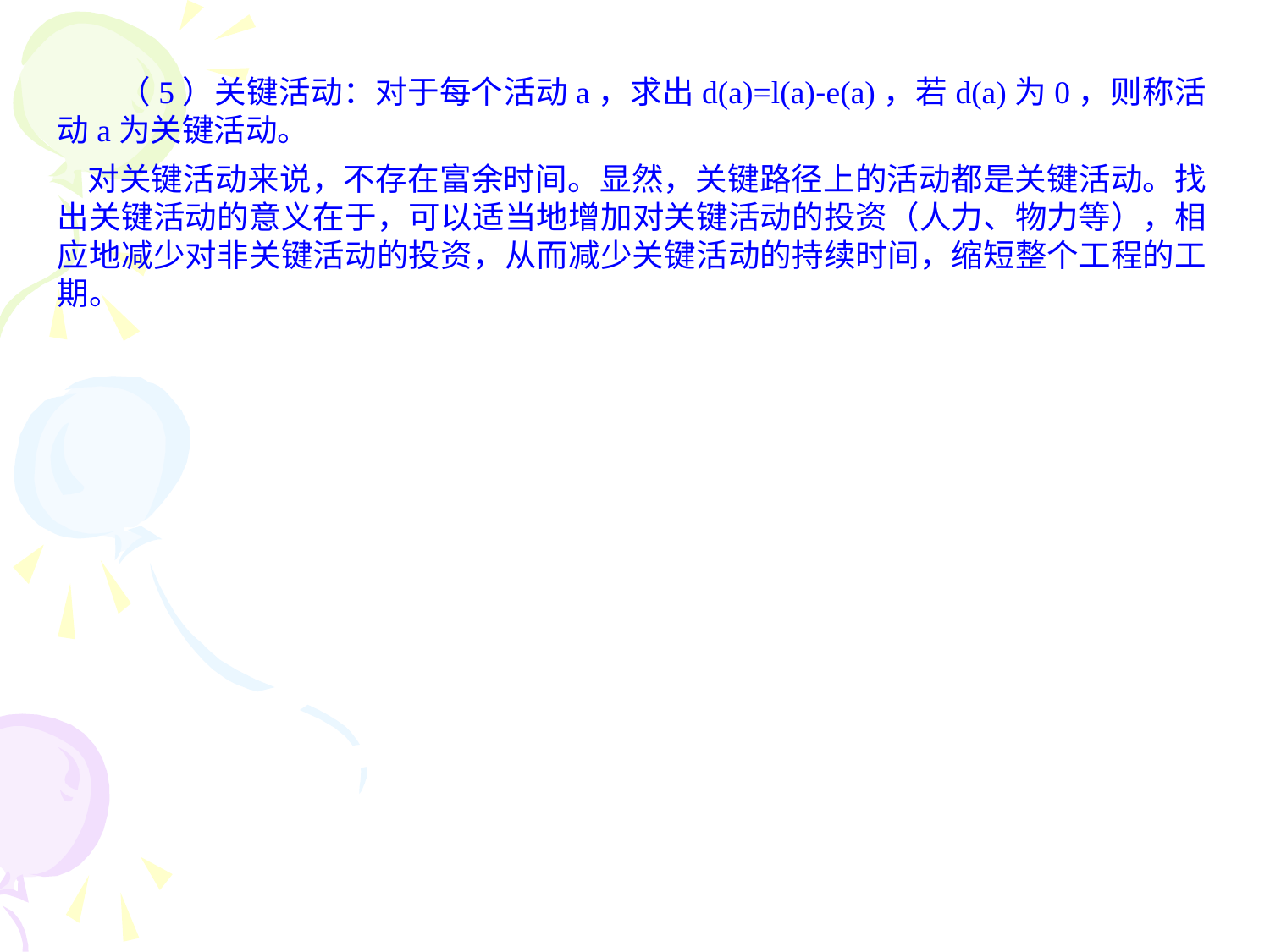

（5）关键活动：对于每个活动a，求出d(a)=l(a)-e(a)，若d(a)为0，则称活动a为关键活动。
   对关键活动来说，不存在富余时间。显然，关键路径上的活动都是关键活动。找出关键活动的意义在于，可以适当地增加对关键活动的投资（人力、物力等），相应地减少对非关键活动的投资，从而减少关键活动的持续时间，缩短整个工程的工期。